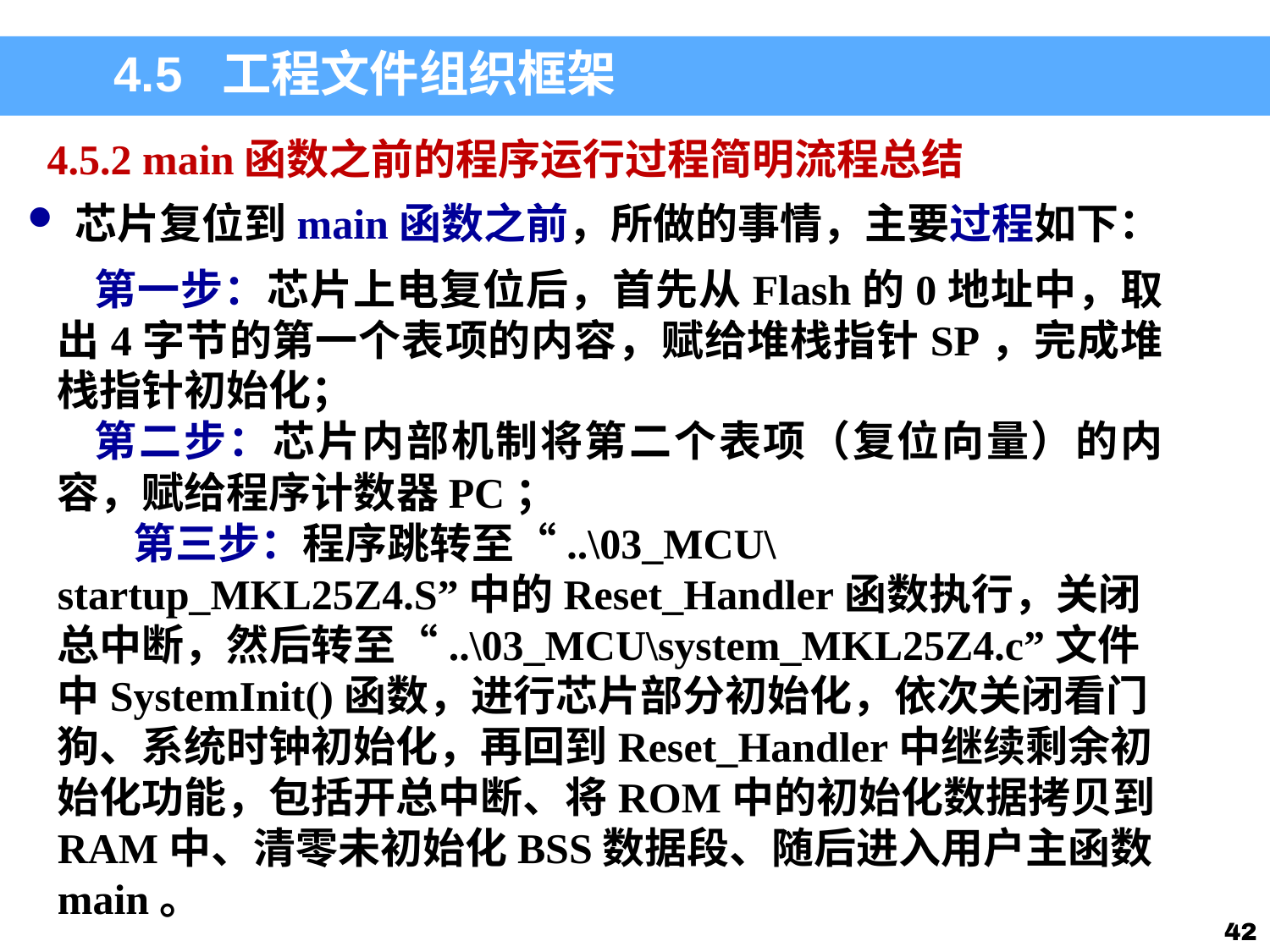

4.5  工程文件组织框架
4.5.2 main函数之前的程序运行过程简明流程总结
芯片复位到main函数之前，所做的事情，主要过程如下：
第一步：芯片上电复位后，首先从Flash的0地址中，取出4字节的第一个表项的内容，赋给堆栈指针SP，完成堆栈指针初始化；
第二步：芯片内部机制将第二个表项（复位向量）的内容，赋给程序计数器PC；
   第三步：程序跳转至“..\03_MCU\startup_MKL25Z4.S”中的Reset_Handler函数执行，关闭总中断，然后转至“..\03_MCU\system_MKL25Z4.c”文件中SystemInit()函数，进行芯片部分初始化，依次关闭看门狗、系统时钟初始化，再回到Reset_Handler中继续剩余初始化功能，包括开总中断、将ROM中的初始化数据拷贝到RAM中、清零未初始化BSS数据段、随后进入用户主函数main。
42